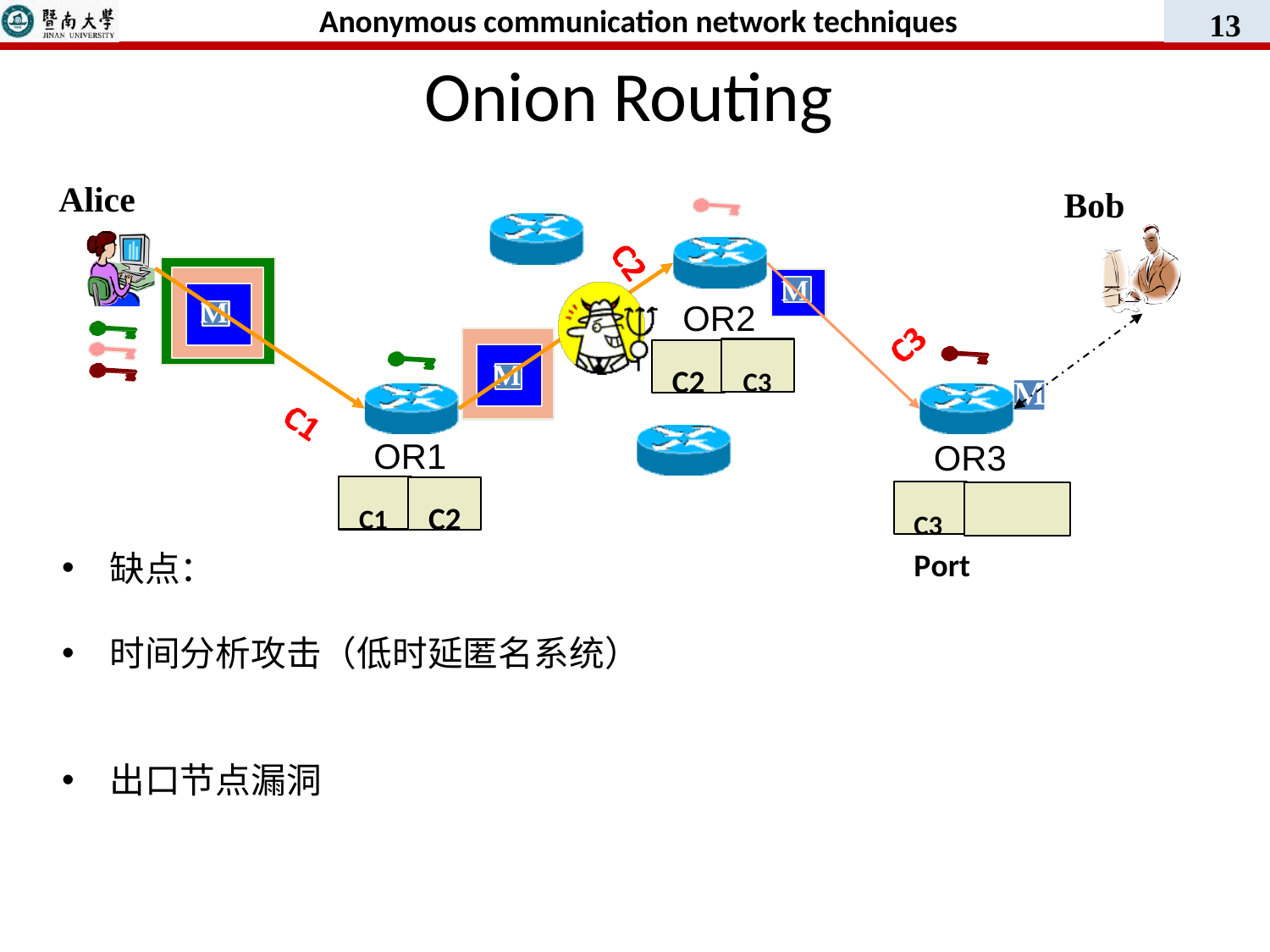

Anonymous communication network techniques
13
Onion Routing
Alice
Bob

√

M

M
OR2

M
C2	C3

M

OR1
C1	C2
OR3
C3	Port

缺点：

时间分析攻击（低时延匿名系统）

出口节点漏洞